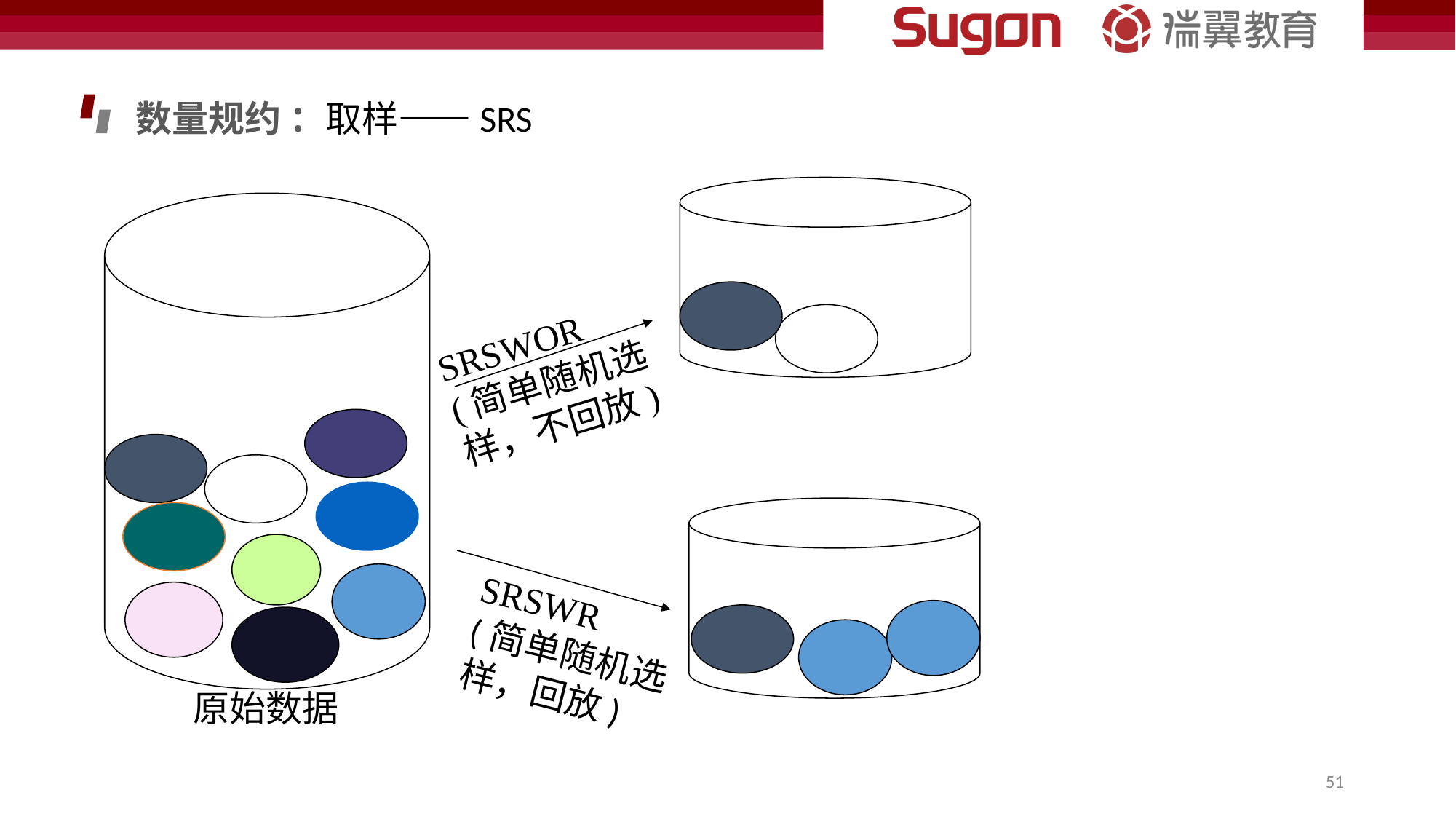

数量规约 ：取样——SRS

原始数据
SRSWOR
(简单随机选
样，不回放)

SRSWR
(简单随机选
样，回放)

51